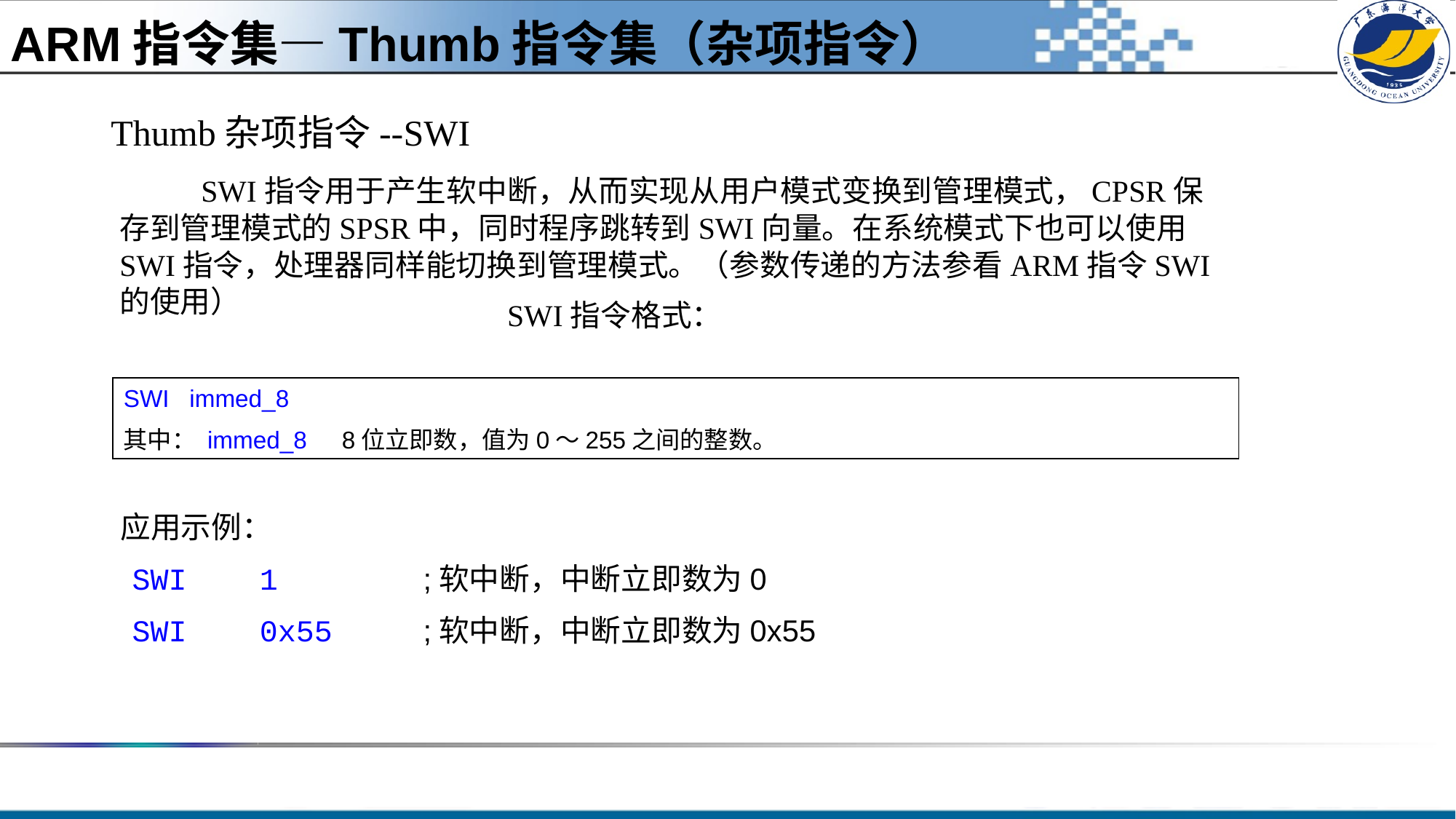

ARM指令集—Thumb指令集（杂项指令）
Thumb杂项指令--SWI
        SWI指令用于产生软中断，从而实现从用户模式变换到管理模式，CPSR保存到管理模式的SPSR中，同时程序跳转到SWI向量。在系统模式下也可以使用SWI指令，处理器同样能切换到管理模式。（参数传递的方法参看ARM指令SWI的使用）
SWI指令格式：
SWI   immed_8
其中： immed_8 	8位立即数，值为0～255之间的整数。
        应用示例：
    SWI    1	  ;软中断，中断立即数为0
    SWI    0x55	  ;软中断，中断立即数为0x55
163